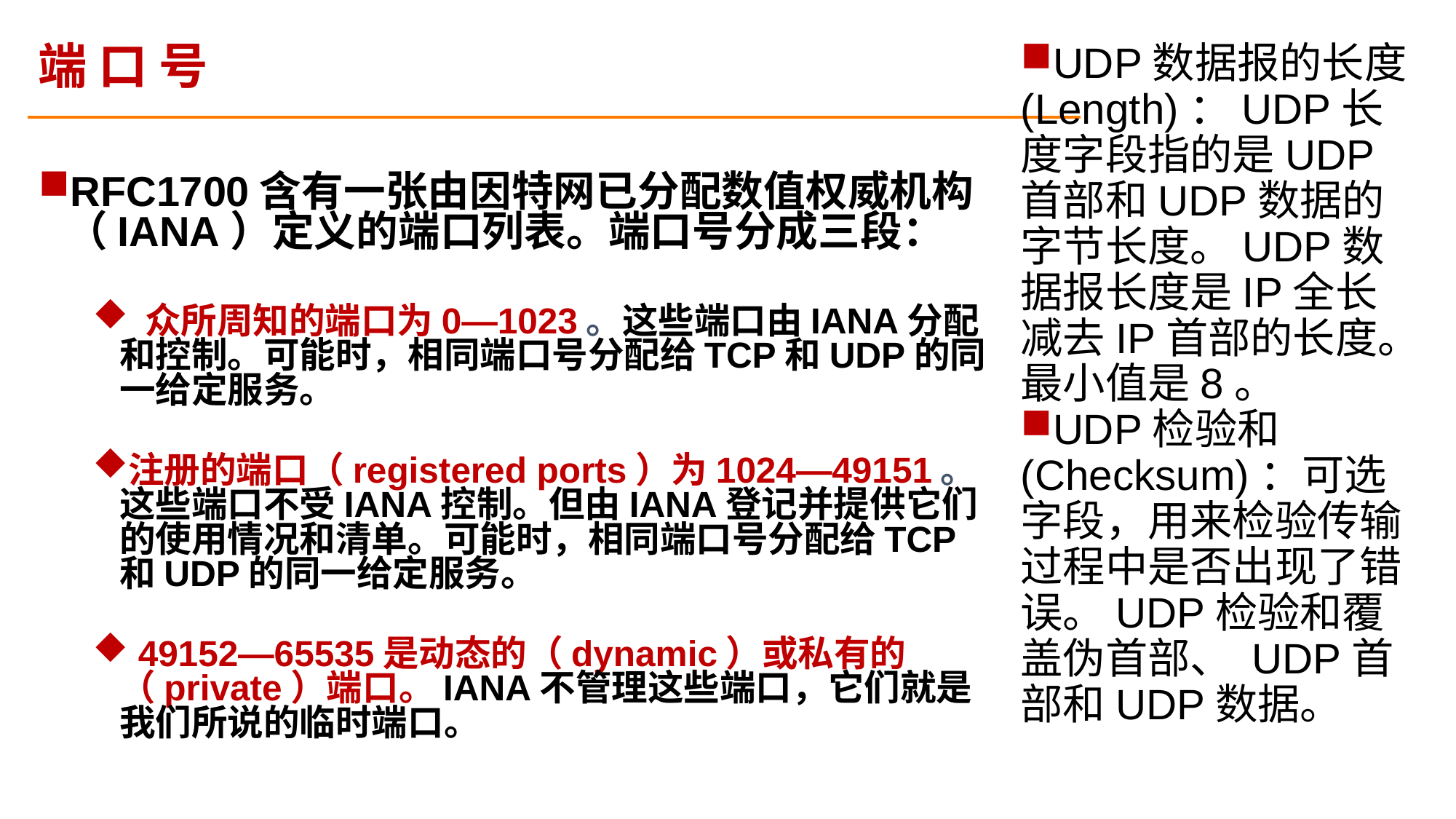

# 端 口 号
UDP数据报的长度(Length)：UDP长度字段指的是UDP首部和UDP数据的字节长度。UDP数据报长度是IP全长减去IP首部的长度。最小值是8。
UDP检验和(Checksum)：可选字段，用来检验传输过程中是否出现了错误。UDP检验和覆盖伪首部、 UDP首部和UDP数据。
RFC1700含有一张由因特网已分配数值权威机构（IANA）定义的端口列表。端口号分成三段：

 众所周知的端口为0—1023。这些端口由IANA分配和控制。可能时，相同端口号分配给TCP和UDP的同一给定服务。

注册的端口（registered ports）为1024—49151。这些端口不受IANA控制。但由IANA登记并提供它们的使用情况和清单。可能时，相同端口号分配给TCP和UDP的同一给定服务。

 49152—65535是动态的（dynamic）或私有的（private）端口。IANA不管理这些端口，它们就是我们所说的临时端口。